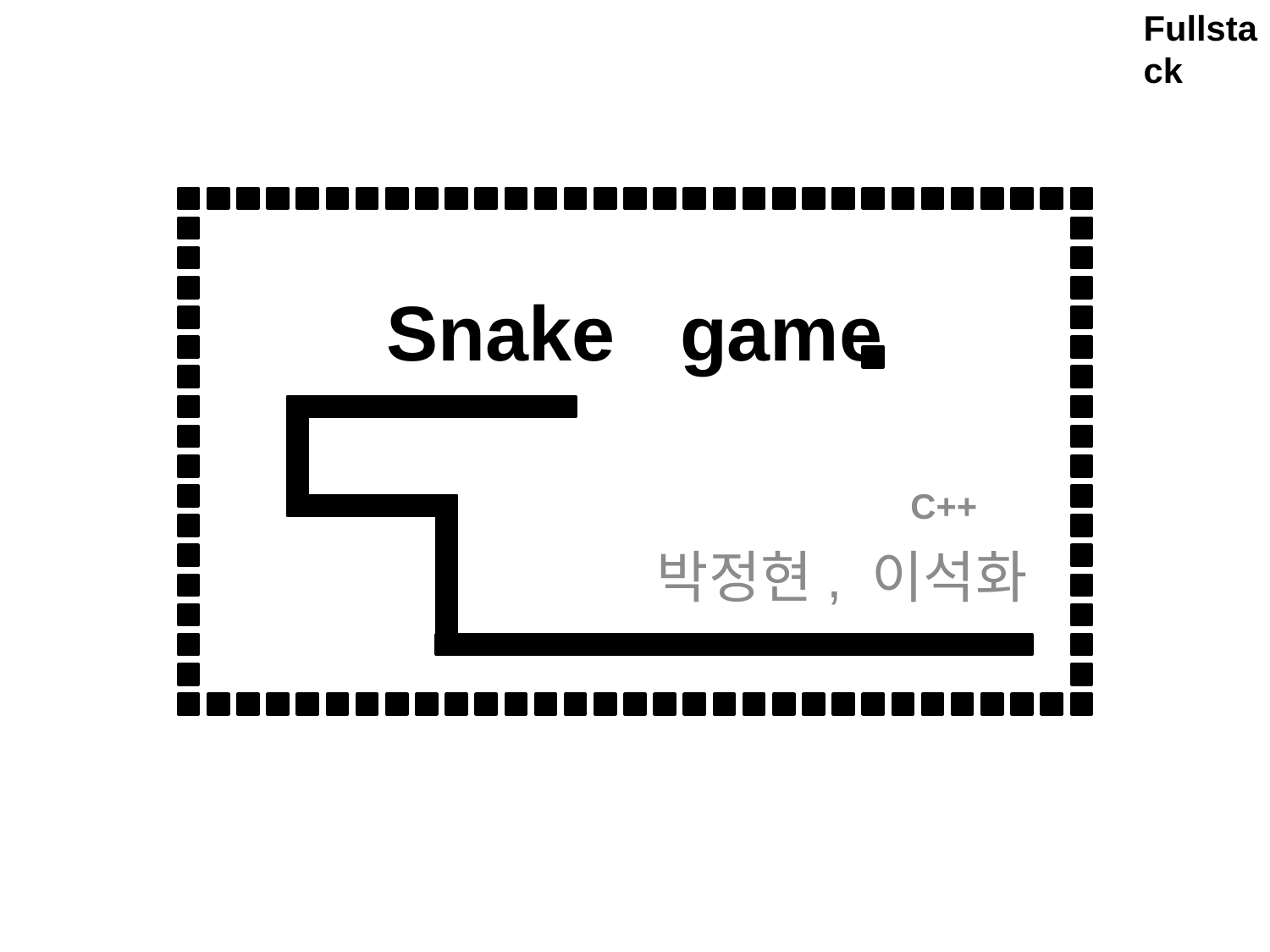

Fullstack

# Snake   game

             C++
박정현, 이석화